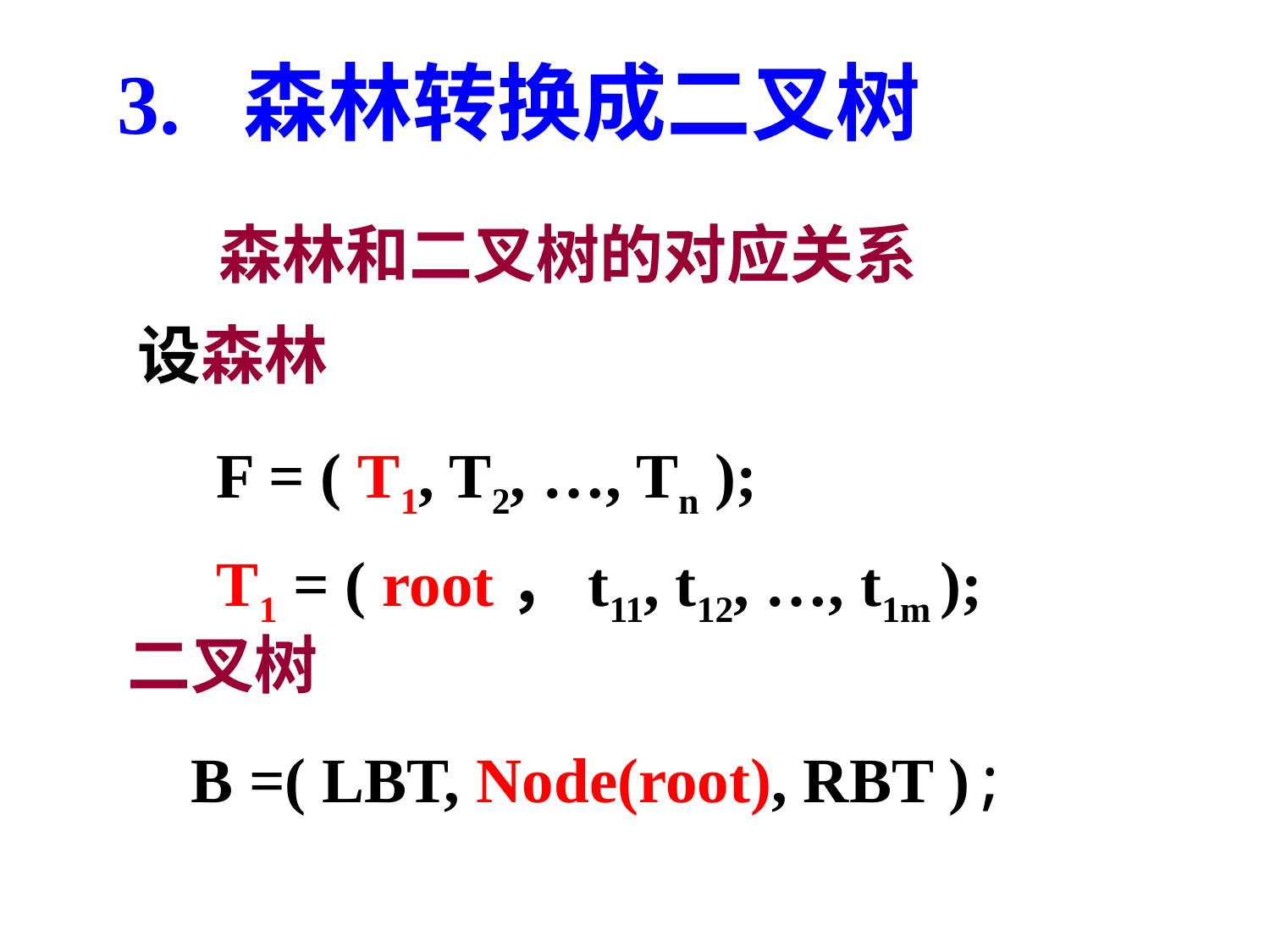

3.  森林转换成二叉树
 森林和二叉树的对应关系
设森林
     F = ( T1, T2, …, Tn );
     T1 = ( root，t11, t12, …, t1m );
二叉树
    B =( LBT, Node(root), RBT );